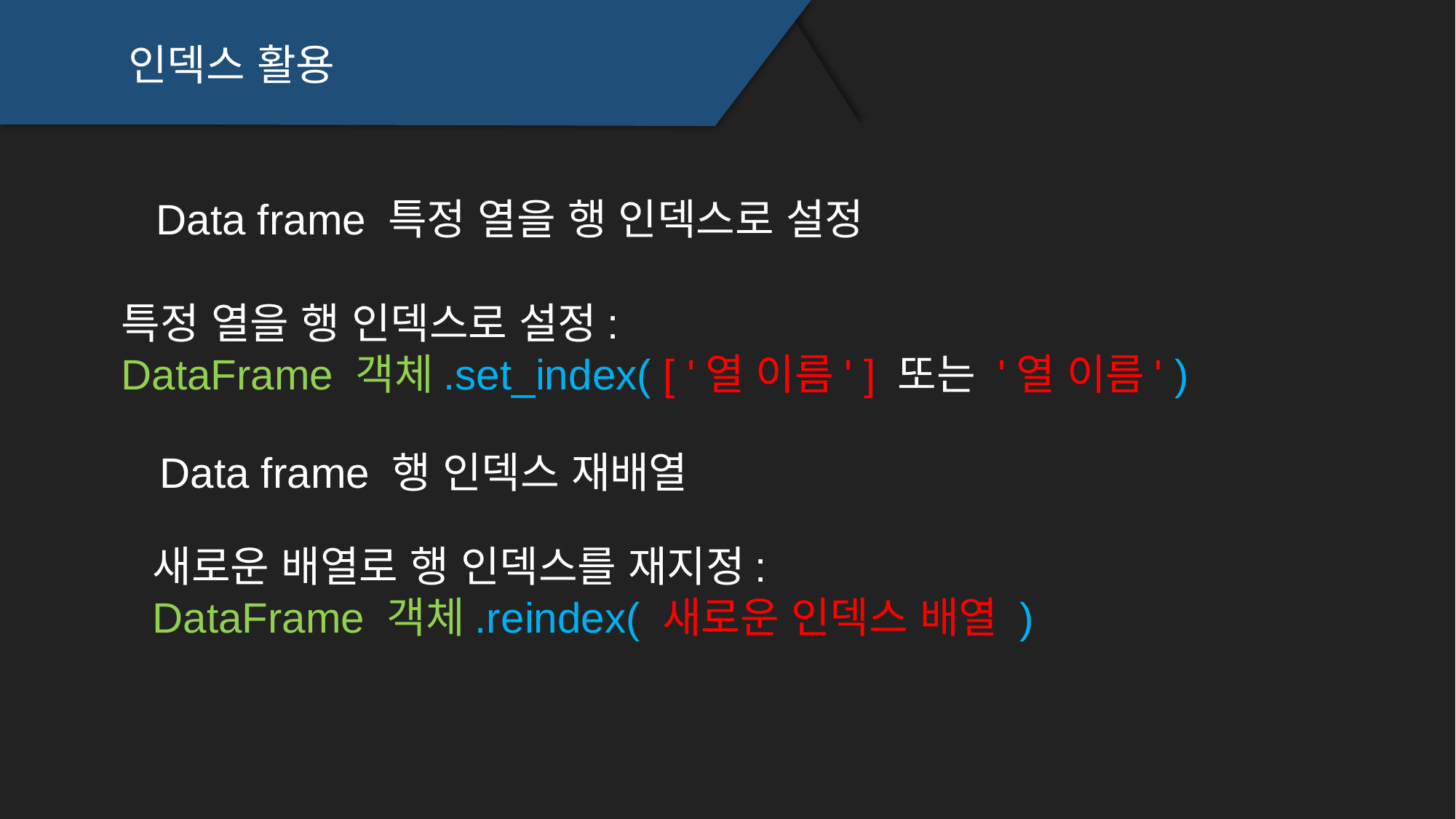

인덱스 활용
Data frame 특정 열을 행 인덱스로 설정
특정 열을 행 인덱스로 설정:
DataFrame 객체.set_index( [ '열 이름' ] 또는 '열 이름' )
Data frame 행 인덱스 재배열
새로운 배열로 행 인덱스를 재지정:
DataFrame 객체.reindex( 새로운 인덱스 배열 )